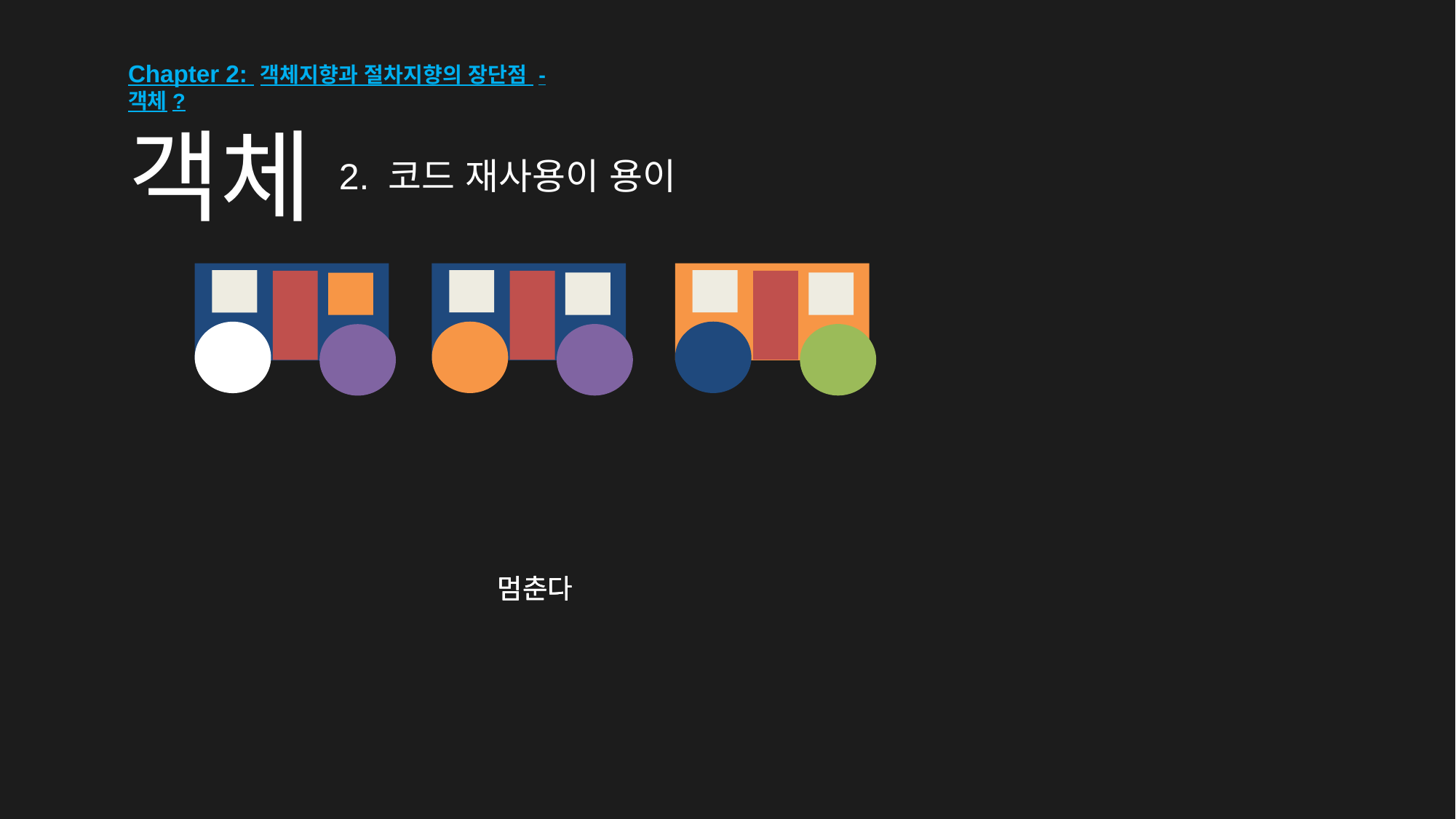

Chapter 2: 객체지향과 절차지향의 장단점 - 객체?
객체
2. 코드 재사용이 용이

멈춘다
멈춘다
멈춘다